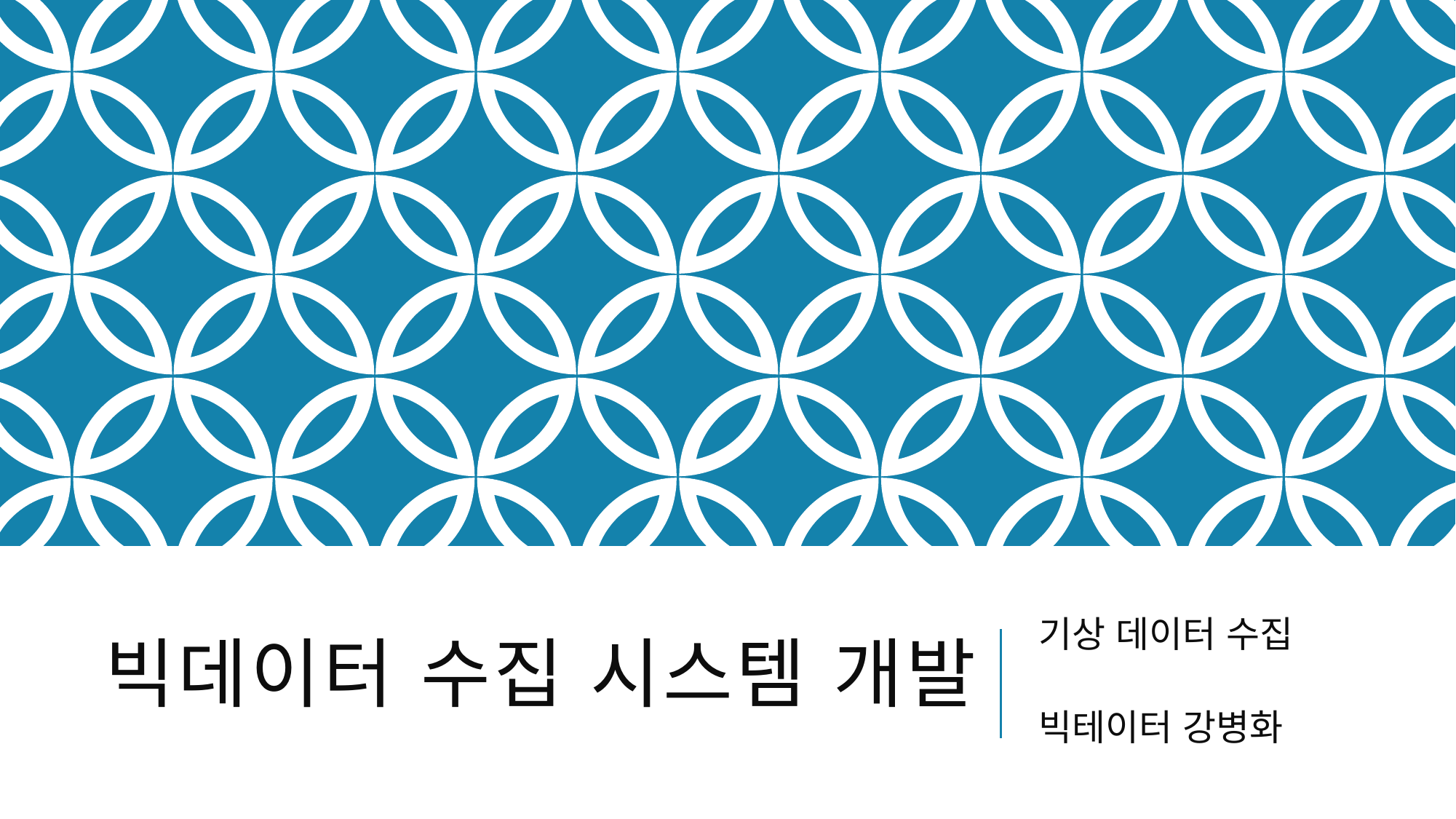

# 빅데이터 수집 시스템 개발
기상 데이터 수집

빅테이터 강병화